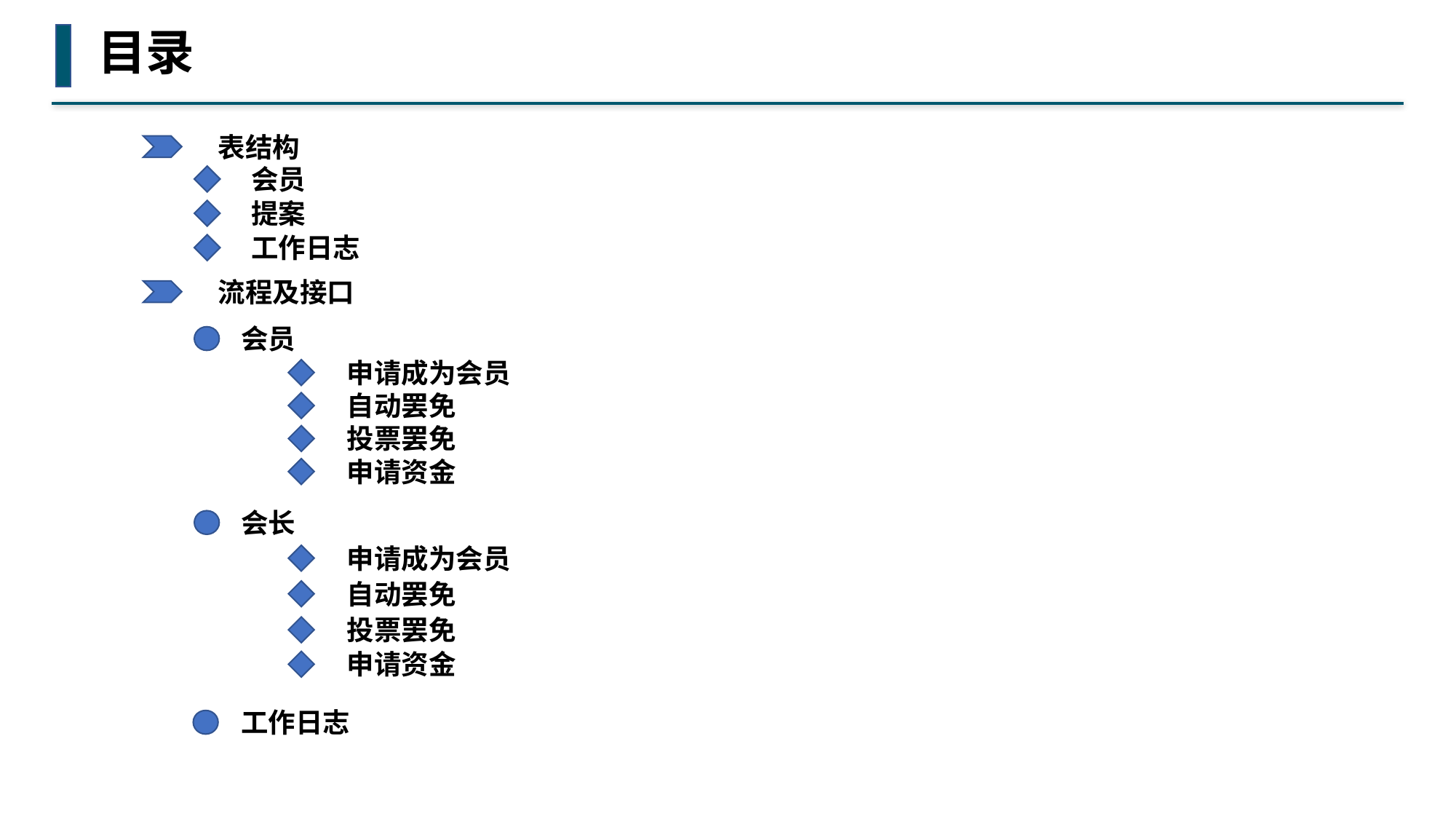

目录

表结构

会员

提案

工作日志

流程及接口

会员

申请成为会员

自动罢免

投票罢免

申请资金

会长

申请成为会员

自动罢免

投票罢免

申请资金

工作日志